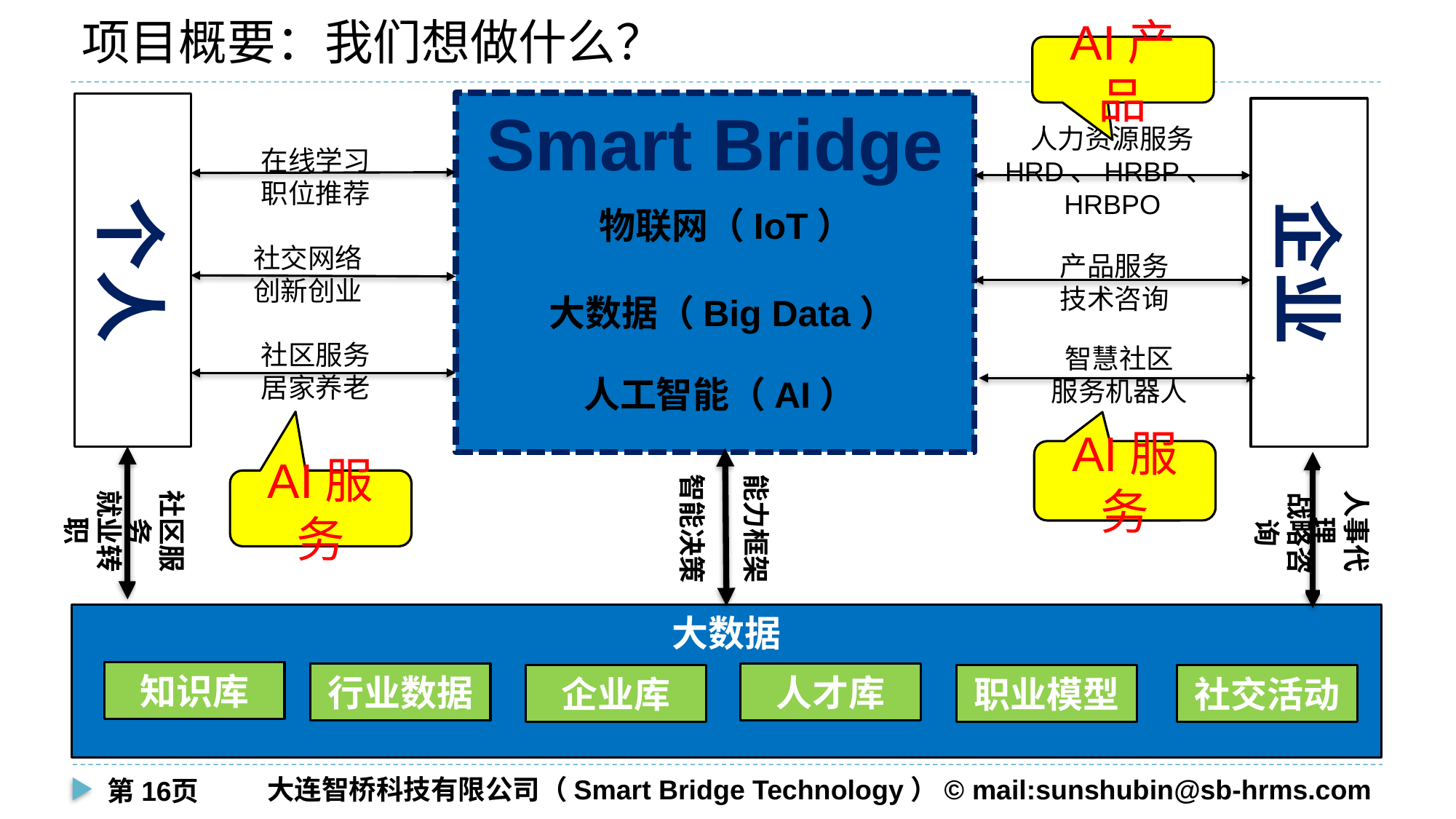

# 项目概要：我们想做什么？
AI产品
Smart Bridge
个人
企业
人力资源服务
HRD、HRBP、HRBPO
在线学习
职位推荐
物联网（IoT）
社交网络
创新创业
产品服务
技术咨询
大数据（Big Data）
智慧社区
服务机器人
社区服务
居家养老
人工智能（AI）
AI服务
智能决策
能力框架
就业转职
社区服务
人事代理
AI服务
战略咨询
大数据
知识库
行业数据
人才库
企业库
职业模型
社交活动
第16页